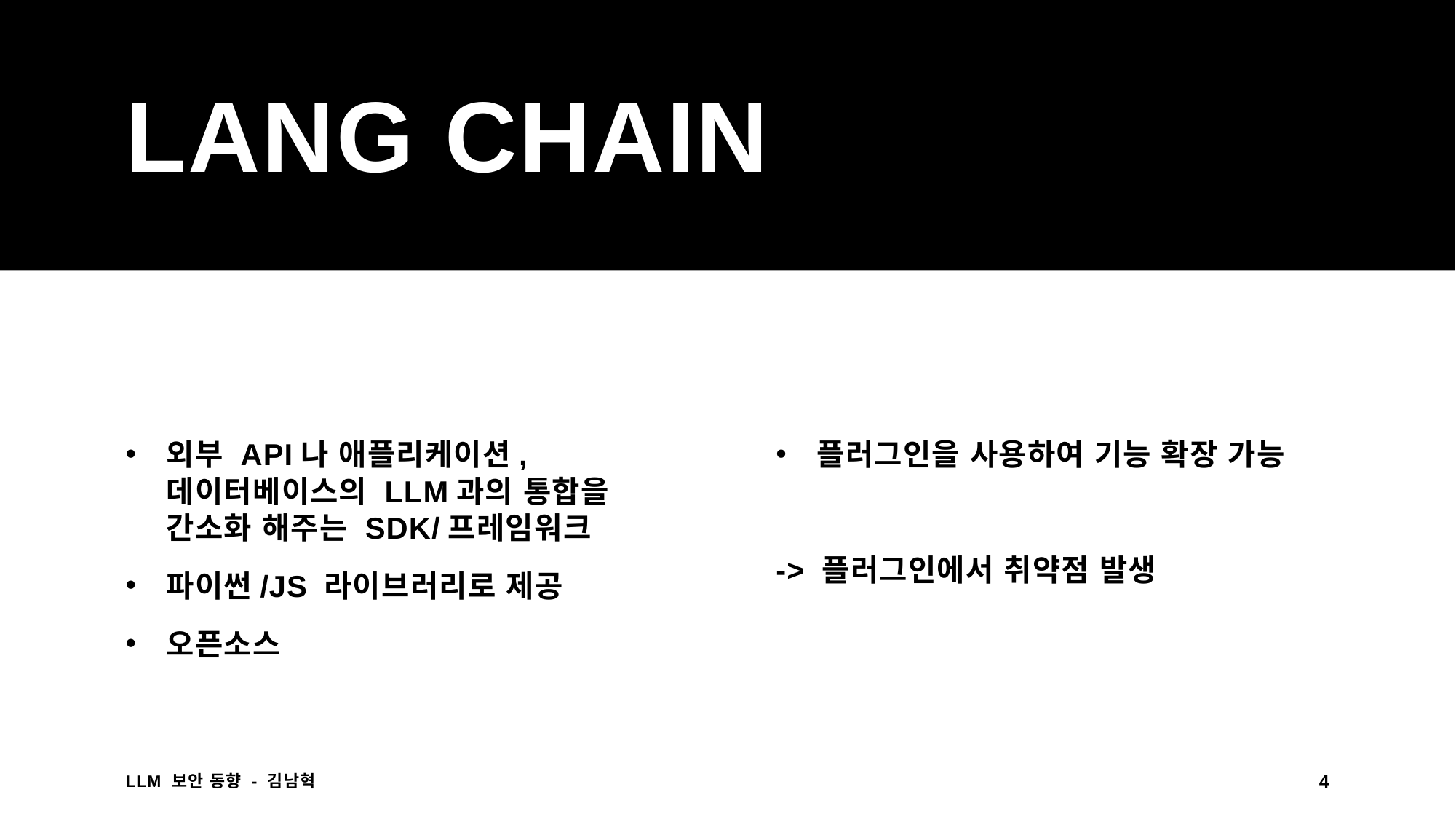

# Lang chain

외부 API나 애플리케이션, 데이터베이스의 LLM과의 통합을 간소화 해주는 SDK/프레임워크
파이썬/JS 라이브러리로 제공
오픈소스
플러그인을 사용하여 기능 확장 가능

-> 플러그인에서 취약점 발생
LLM 보안 동향 - 김남혁
4